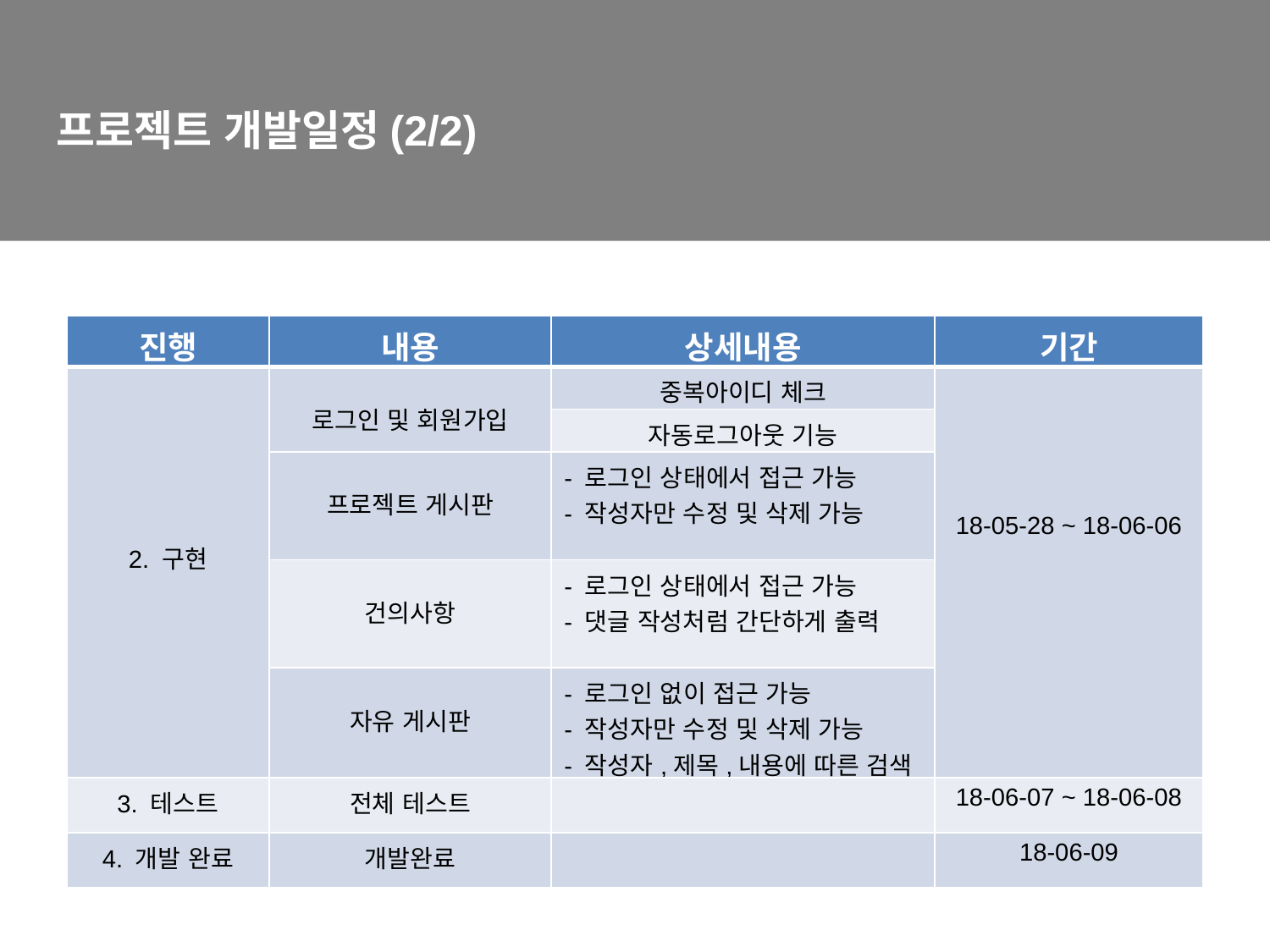

프로젝트 개발일정(2/2)

| 진행 | 내용 | 상세내용 | 기간 |
| --- | --- | --- | --- |
| 2. 구현 | 로그인 및 회원가입 | 중복아이디 체크 | 18-05-28 ~ 18-06-06 |
|  |  | 자동로그아웃 기능 |  |
|  | 프로젝트 게시판 | - 로그인 상태에서 접근 가능 - 작성자만 수정 및 삭제 가능 |  |
|  | 건의사항 | - 로그인 상태에서 접근 가능 - 댓글 작성처럼 간단하게 출력 |  |
|  | 자유 게시판 | - 로그인 없이 접근 가능 - 작성자만 수정 및 삭제 가능 - 작성자,제목,내용에 따른 검색 |  |
| 3. 테스트 | 전체 테스트 |  | 18-06-07 ~ 18-06-08 |
| 4. 개발 완료 | 개발완료 |  | 18-06-09 |